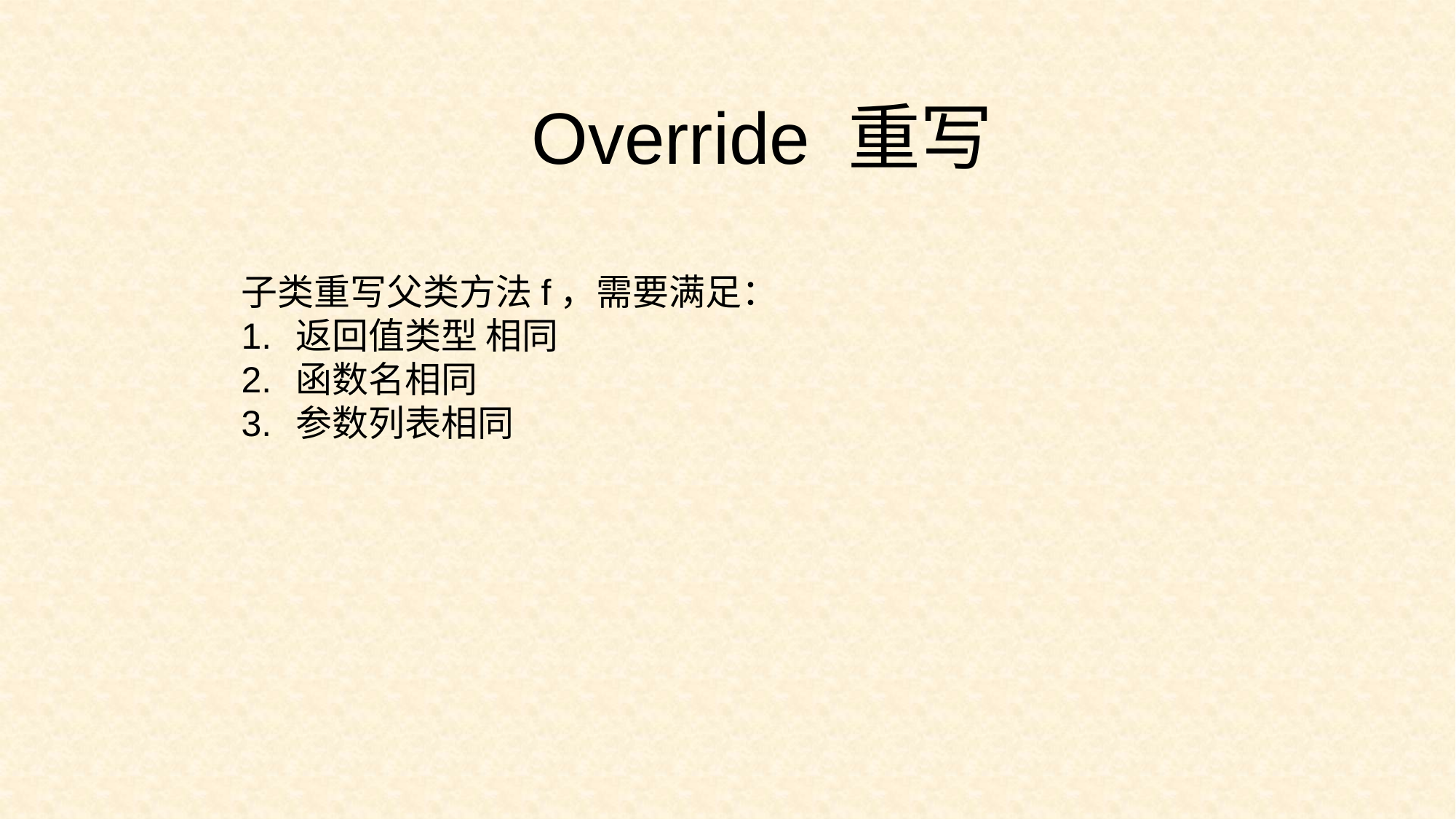

Override 重写
子类重写父类方法f，需要满足：
返回值类型 相同
函数名相同
参数列表相同